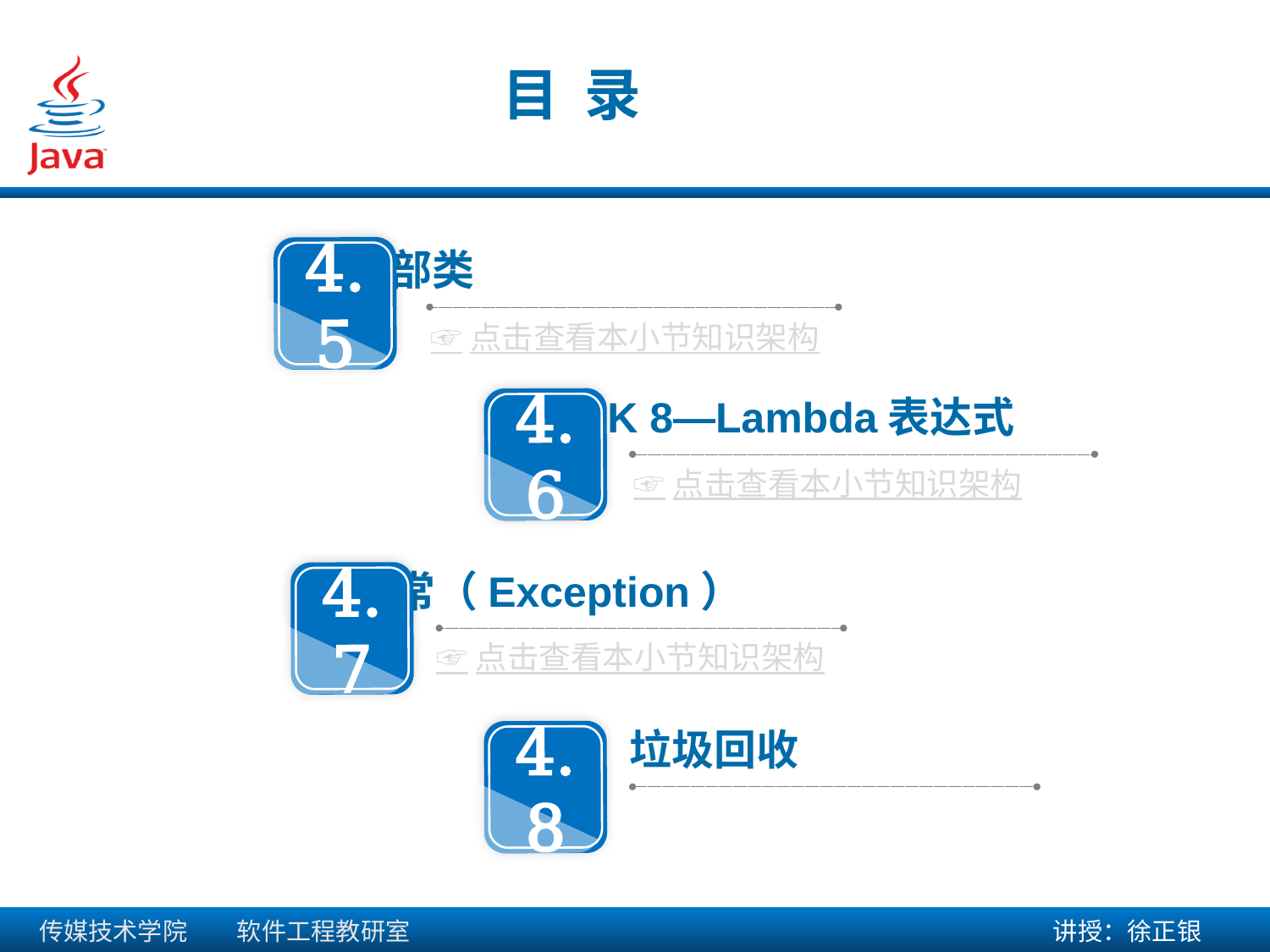

目  录
4.5

内部类
☞点击查看本小节知识架构
JDK 8—Lambda表达式
4.6

☞点击查看本小节知识架构
异常（Exception）
4.7

☞点击查看本小节知识架构
垃圾回收
4.8